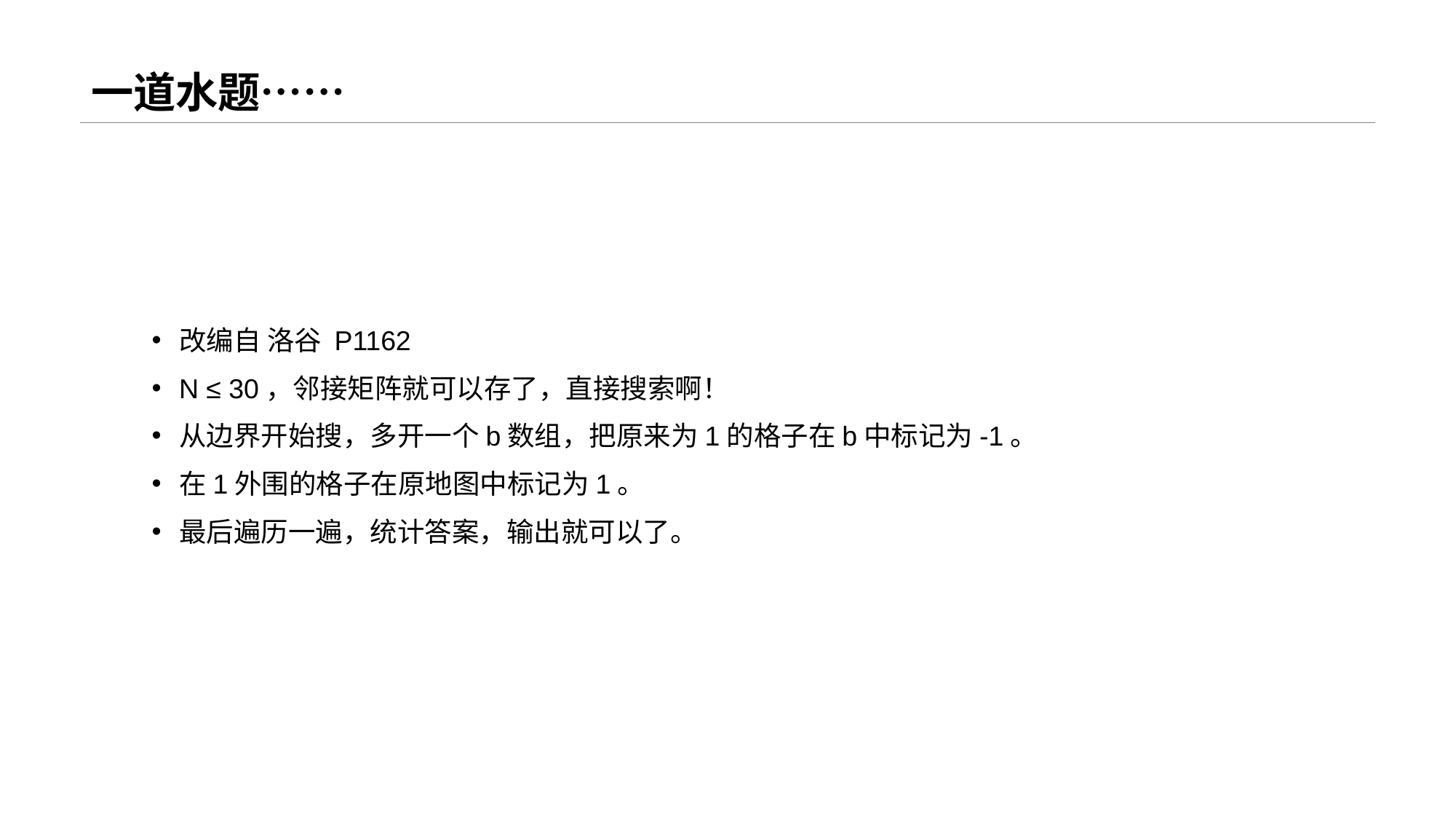

# 一道水题……
改编自 洛谷 P1162
N ≤ 30，邻接矩阵就可以存了，直接搜索啊！
从边界开始搜，多开一个b数组，把原来为1的格子在b中标记为-1。
在1外围的格子在原地图中标记为1。
最后遍历一遍，统计答案，输出就可以了。